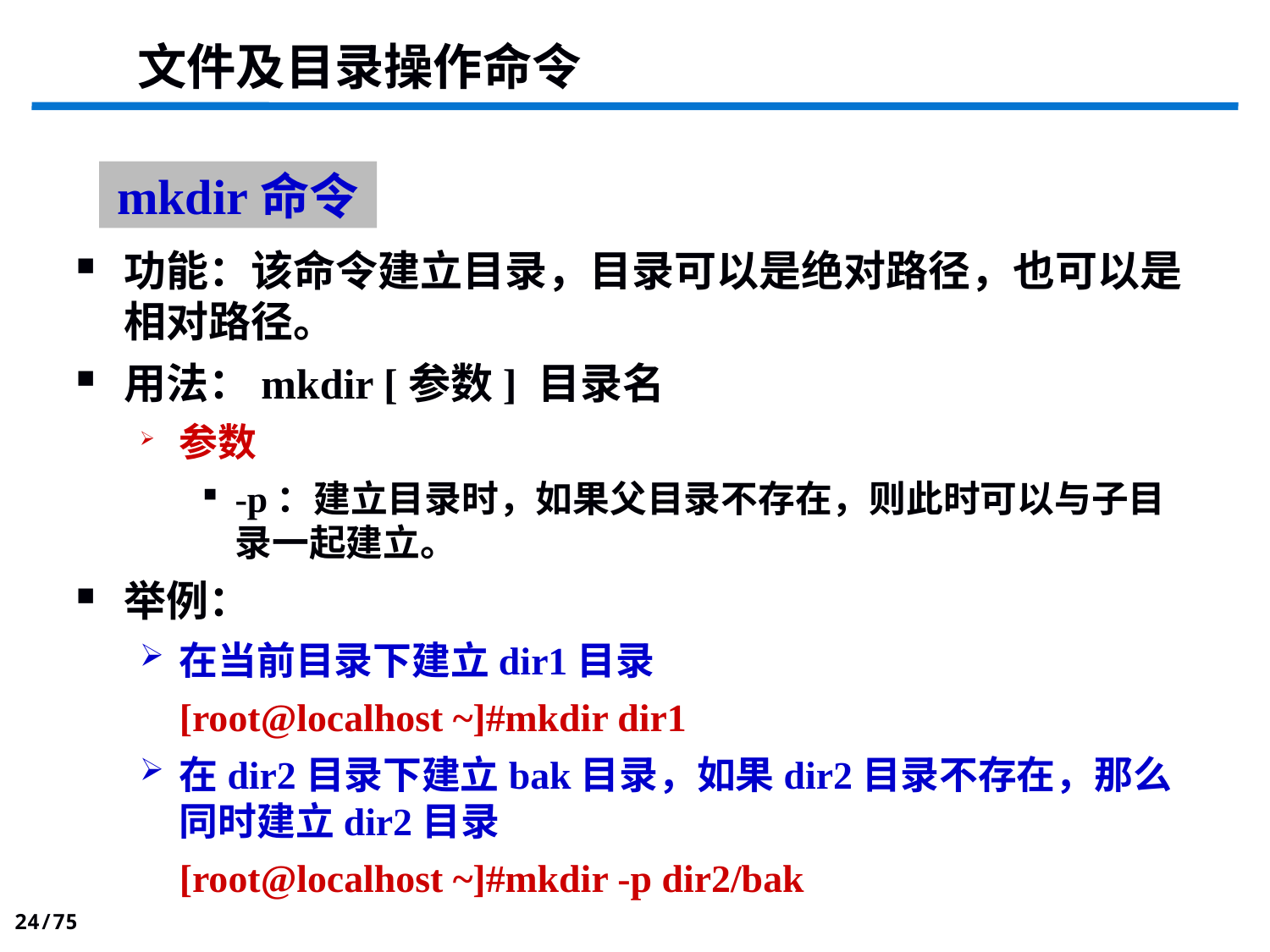

文件及目录操作命令
mkdir命令
功能：该命令建立目录，目录可以是绝对路径，也可以是相对路径。
用法：mkdir [参数] 目录名
参数
-p：建立目录时，如果父目录不存在，则此时可以与子目录一起建立。
举例：
在当前目录下建立dir1目录
	[root@localhost ~]#mkdir dir1
在dir2目录下建立bak目录，如果dir2目录不存在，那么同时建立dir2目录
	[root@localhost ~]#mkdir -p dir2/bak